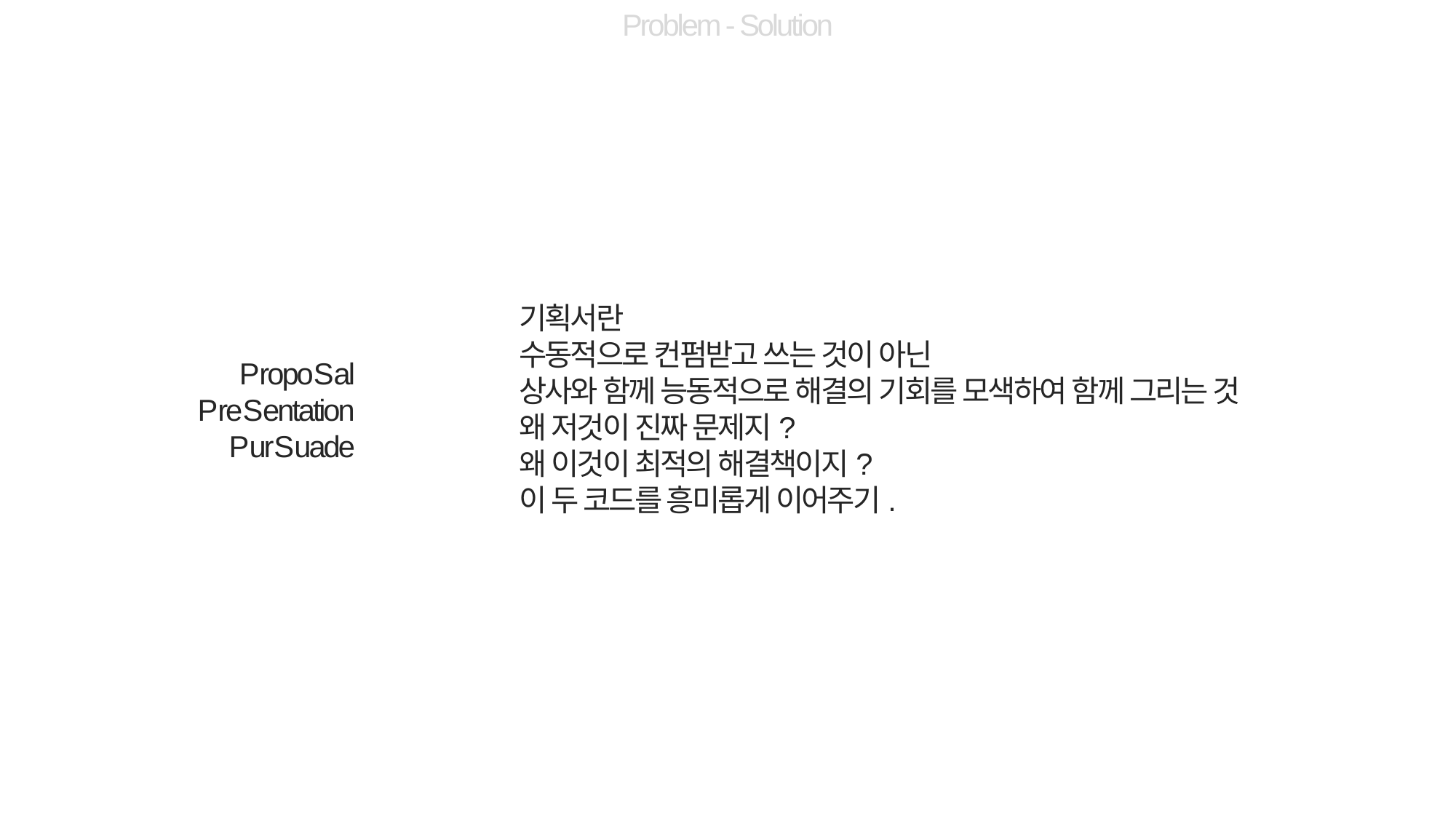

Problem - Solution
기획서란
수동적으로 컨펌받고 쓰는 것이 아닌
상사와 함께 능동적으로 해결의 기회를 모색하여 함께 그리는 것
왜 저것이 진짜 문제지?
왜 이것이 최적의 해결책이지?
이 두 코드를 흥미롭게 이어주기.
PropoSal
PreSentation
PurSuade